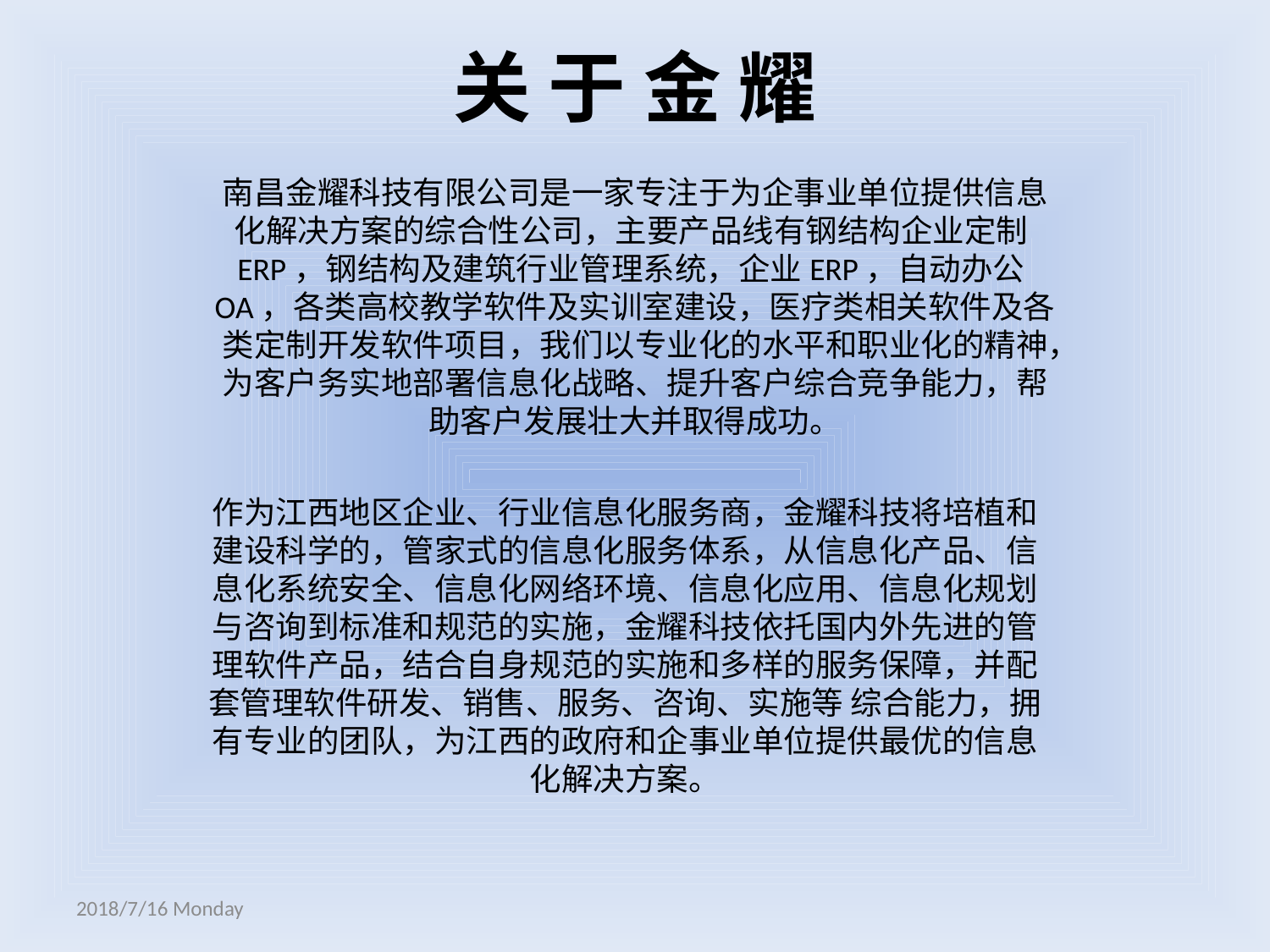

# 关 于 金 耀
南昌金耀科技有限公司是一家专注于为企事业单位提供信息化解决方案的综合性公司，主要产品线有钢结构企业定制ERP，钢结构及建筑行业管理系统，企业ERP，自动办公OA，各类高校教学软件及实训室建设，医疗类相关软件及各类定制开发软件项目，我们以专业化的水平和职业化的精神，为客户务实地部署信息化战略、提升客户综合竞争能力，帮助客户发展壮大并取得成功。
作为江西地区企业、行业信息化服务商，金耀科技将培植和建设科学的，管家式的信息化服务体系，从信息化产品、信息化系统安全、信息化网络环境、信息化应用、信息化规划与咨询到标准和规范的实施，金耀科技依托国内外先进的管理软件产品，结合自身规范的实施和多样的服务保障，并配套管理软件研发、销售、服务、咨询、实施等 综合能力，拥有专业的团队，为江西的政府和企事业单位提供最优的信息化解决方案。
2018/7/16 Monday